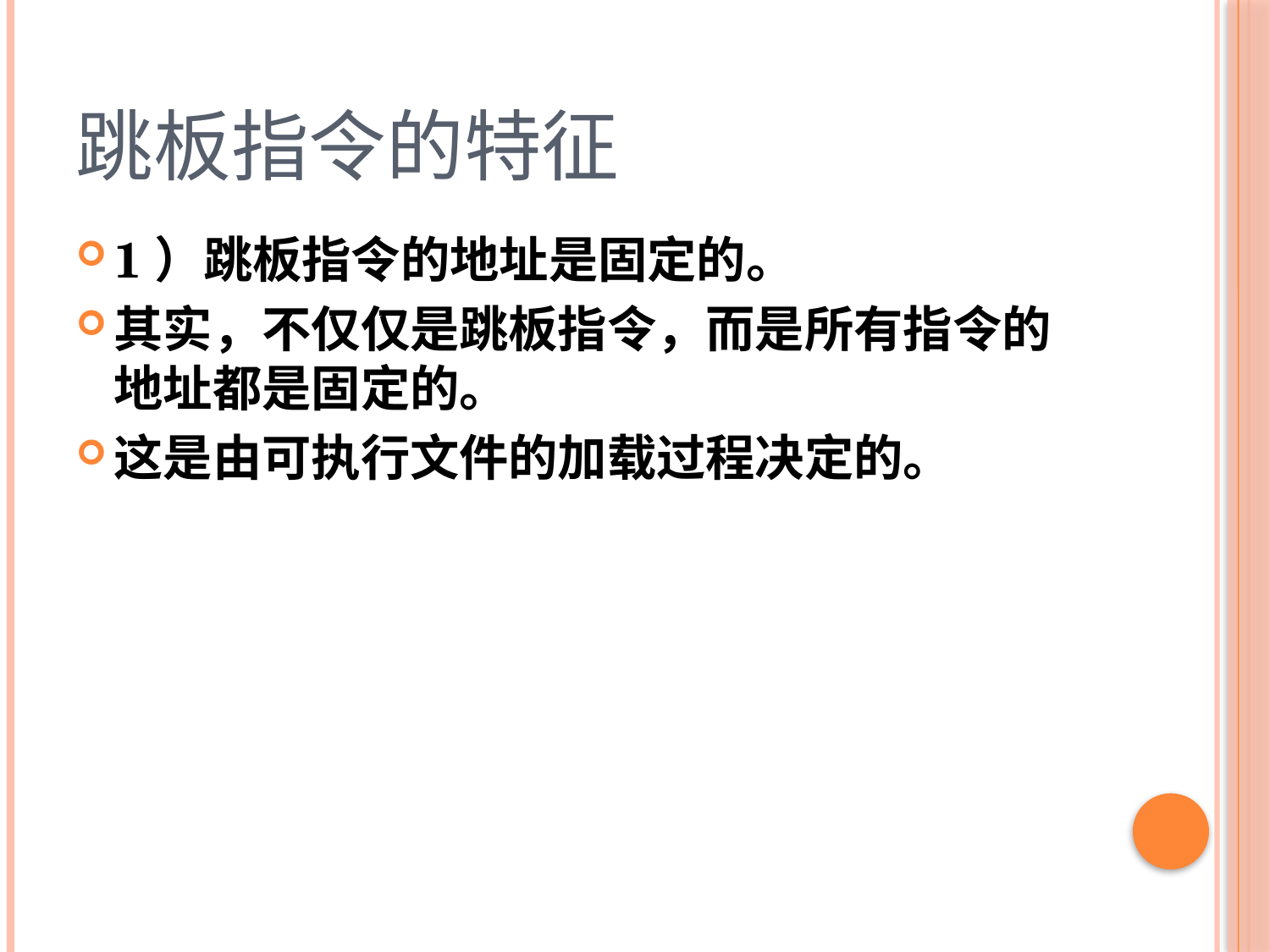

# 跳板指令的特征
1）跳板指令的地址是固定的。
其实，不仅仅是跳板指令，而是所有指令的地址都是固定的。
这是由可执行文件的加载过程决定的。